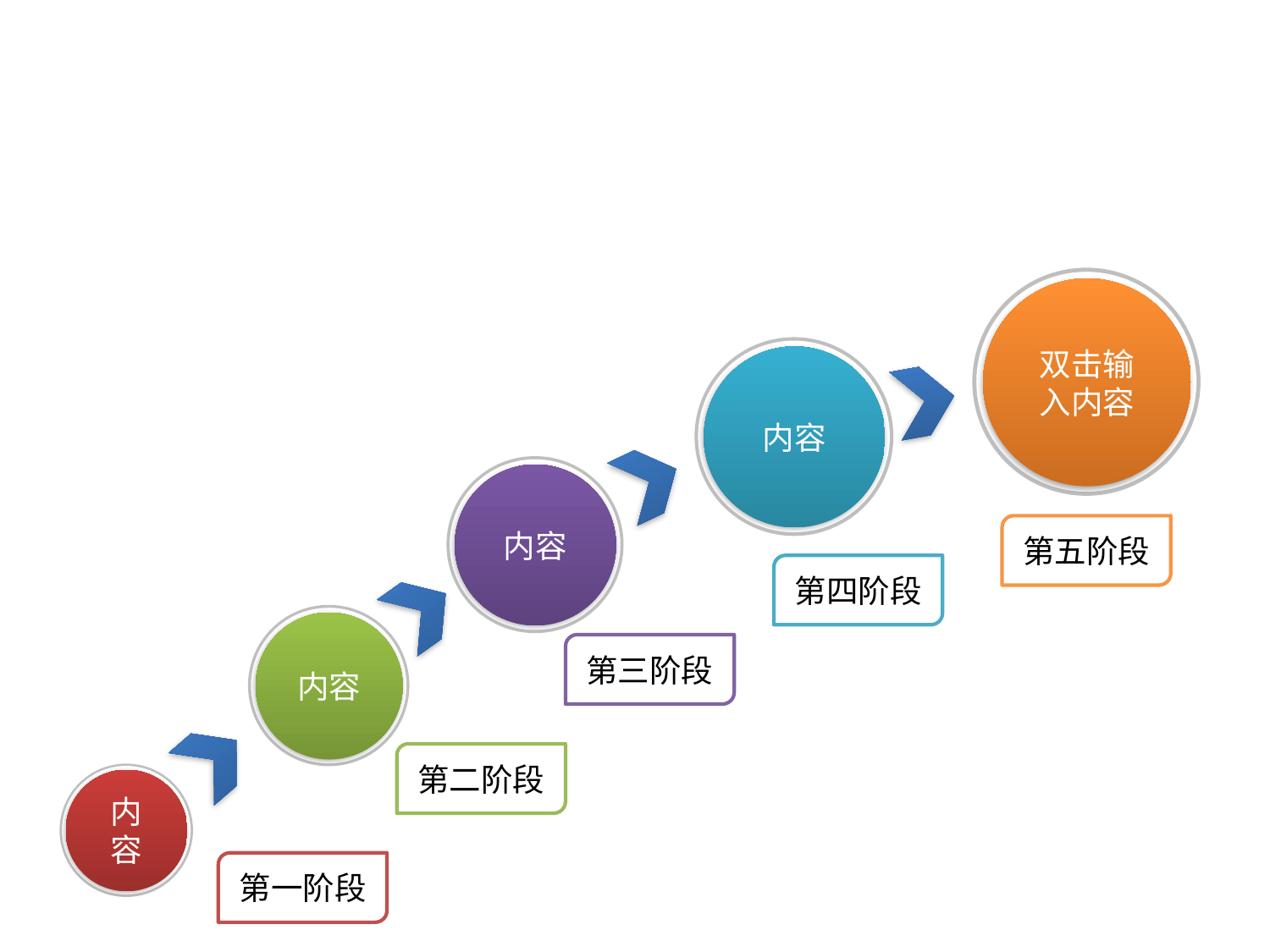

+
+
双击输入内容
+
+
内容

+
+
内容
第五阶段
第四阶段

+
+
内容
第三阶段

第二阶段
+
+
内容
第一阶段